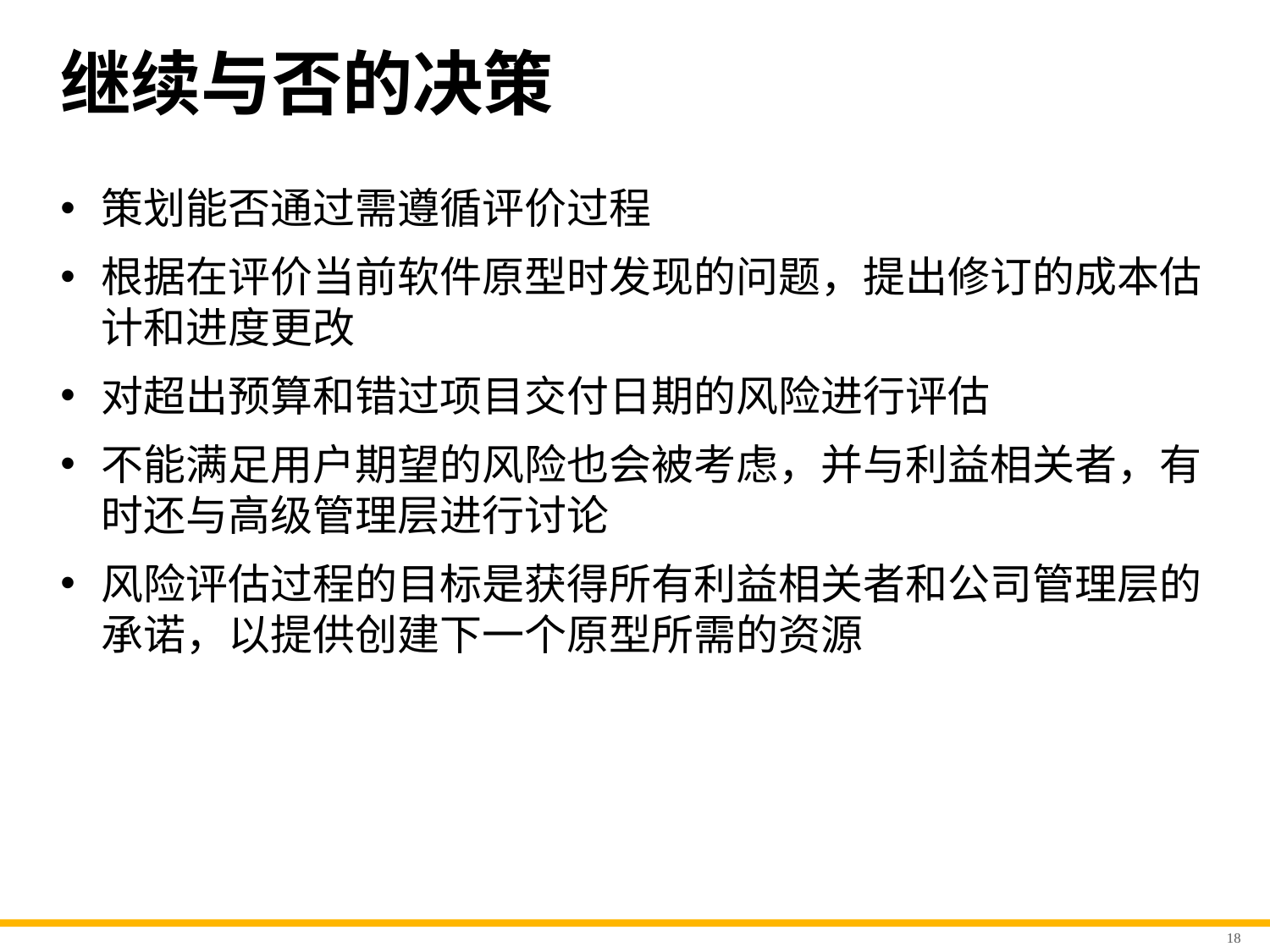

# 继续与否的决策
策划能否通过需遵循评价过程
根据在评价当前软件原型时发现的问题，提出修订的成本估计和进度更改
对超出预算和错过项目交付日期的风险进行评估
不能满足用户期望的风险也会被考虑，并与利益相关者，有时还与高级管理层进行讨论
风险评估过程的目标是获得所有利益相关者和公司管理层的承诺，以提供创建下一个原型所需的资源
18